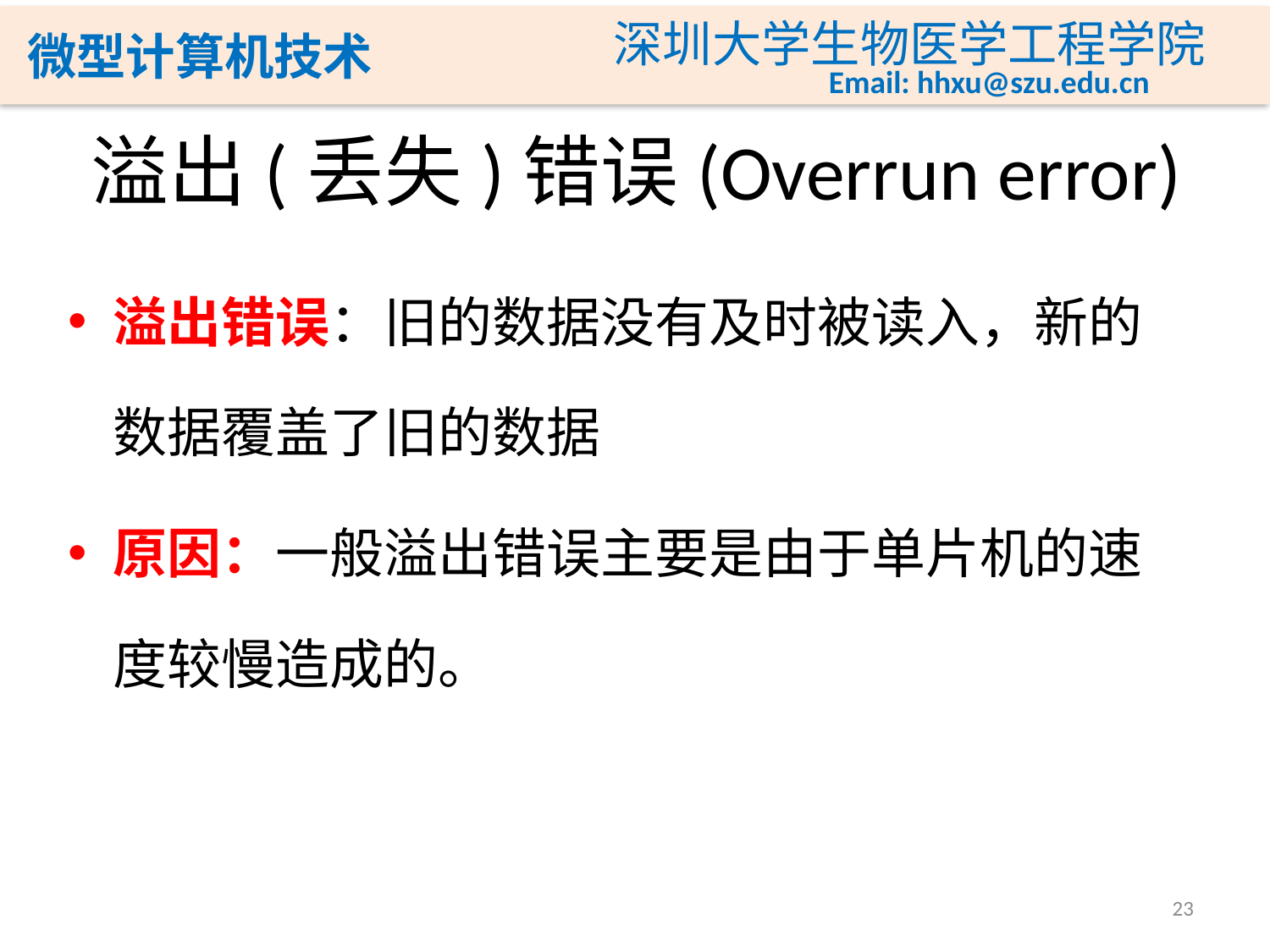

# 溢出(丢失)错误(Overrun error)
溢出错误：旧的数据没有及时被读入，新的数据覆盖了旧的数据
原因：一般溢出错误主要是由于单片机的速度较慢造成的。
23